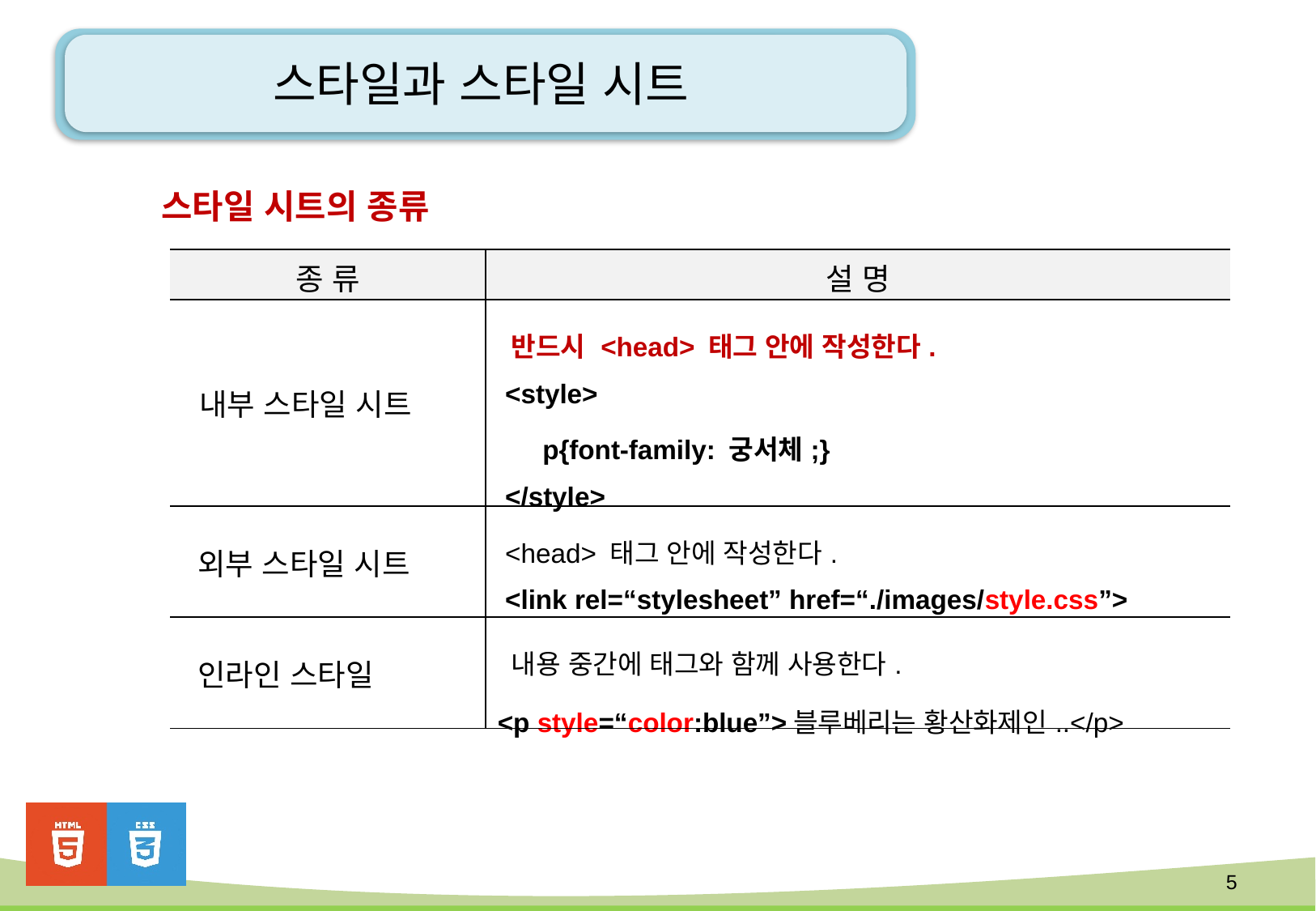

# 스타일과 스타일 시트
   스타일 시트의 종류
| 종 류 | 설 명 |
| --- | --- |
| 내부 스타일 시트 | 반드시 <head> 태그 안에 작성한다. <style> p{font-family: 궁서체;} </style> |
| 외부 스타일 시트 | <head> 태그 안에 작성한다. <link rel=“stylesheet” href=“./images/style.css”> |
| 인라인 스타일 | 내용 중간에 태그와 함께 사용한다. <p style=“color:blue”>블루베리는 황산화제인..</p> |
5